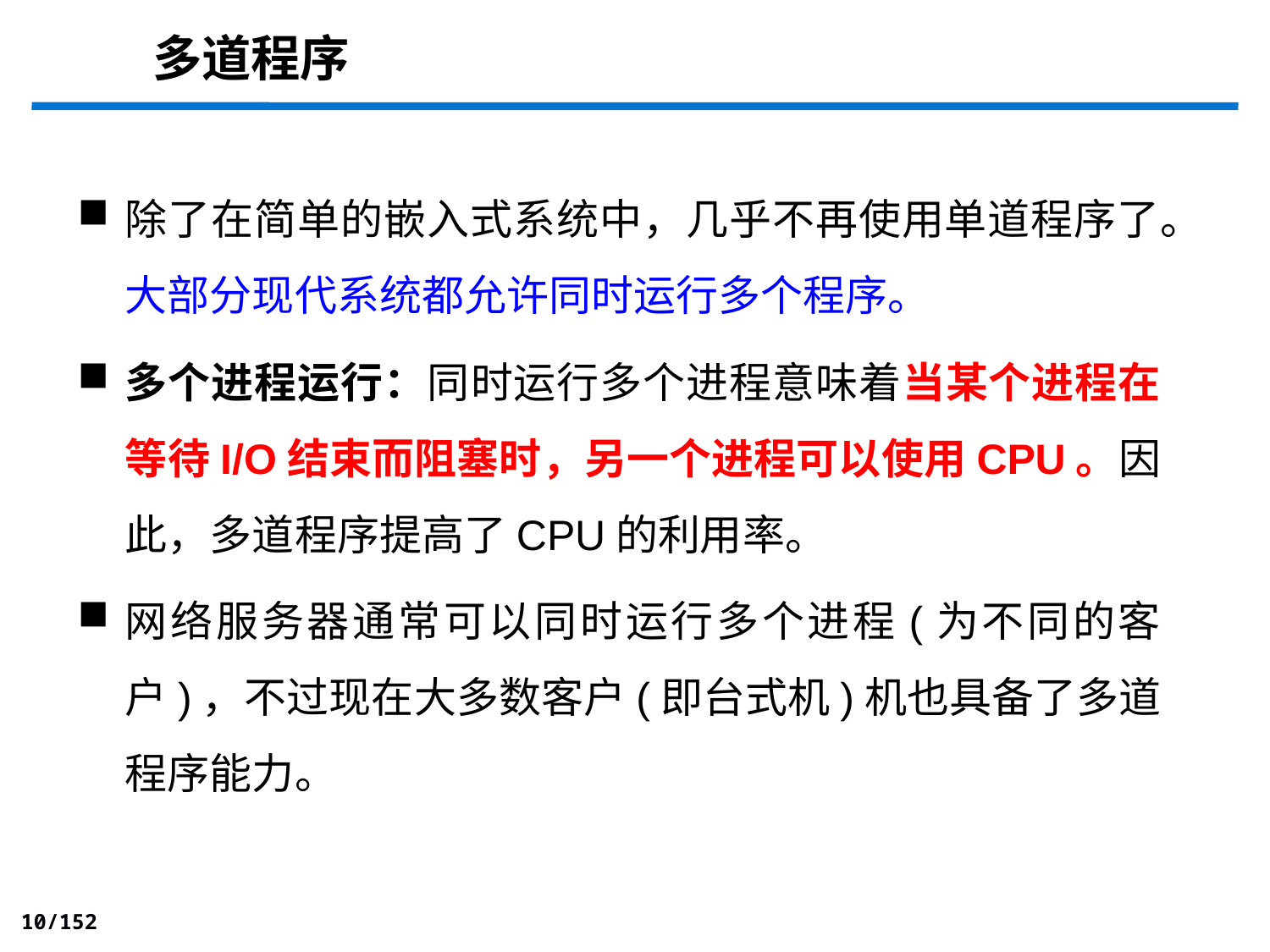

多道程序
除了在简单的嵌入式系统中，几乎不再使用单道程序了。大部分现代系统都允许同时运行多个程序。
多个进程运行：同时运行多个进程意味着当某个进程在等待I/O结束而阻塞时，另一个进程可以使用CPU。因此，多道程序提高了CPU的利用率。
网络服务器通常可以同时运行多个进程(为不同的客户)，不过现在大多数客户(即台式机)机也具备了多道程序能力。